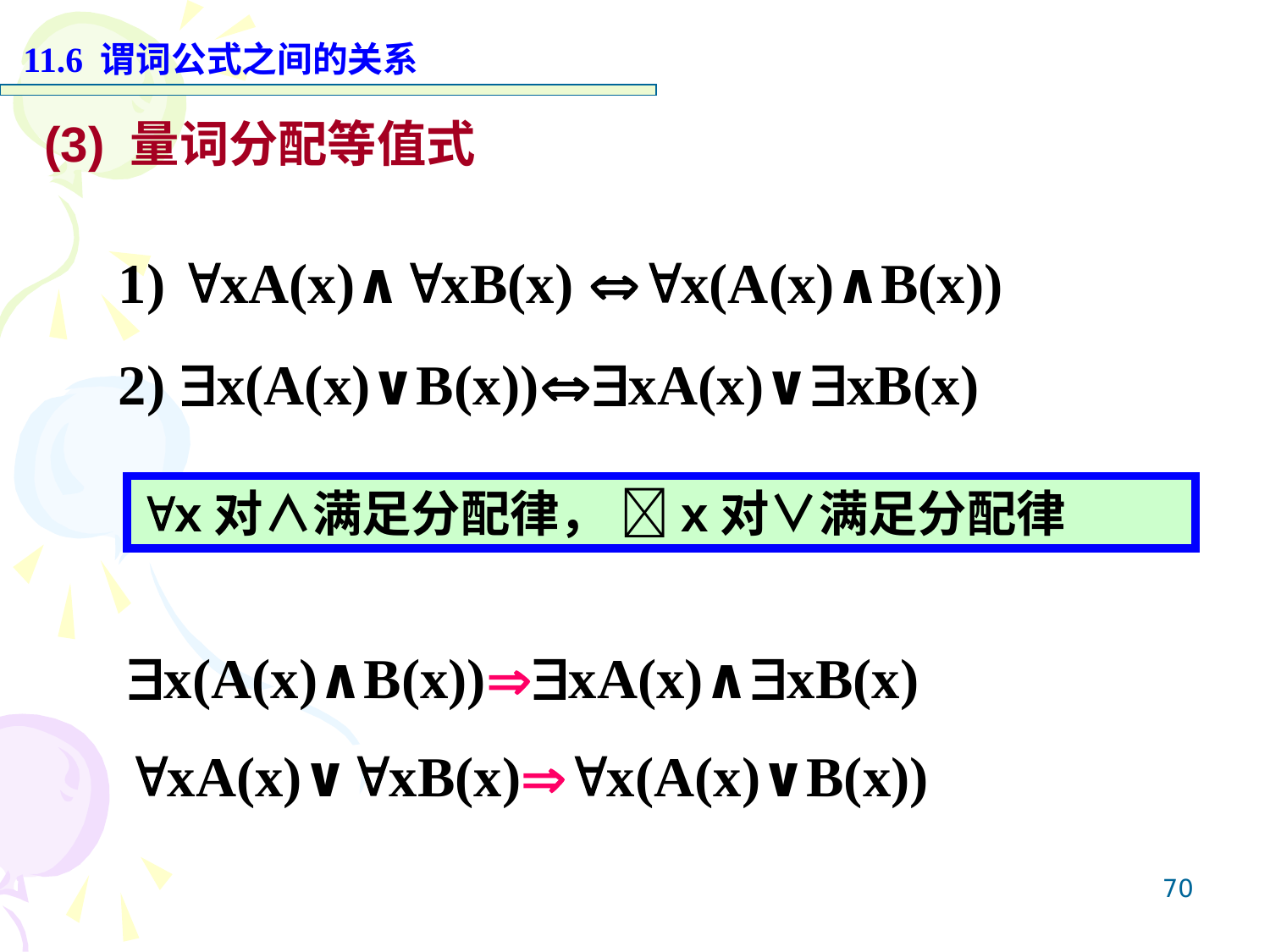

11.6 谓词公式之间的关系

(3) 量词分配等值式
1) ∀xA(x)∧∀xB(x) ⇔∀x(A(x)∧B(x))
2) ∃x(A(x)∨B(x))⇔∃xA(x)∨∃xB(x)
∀x对∧满足分配律， ∃x对∨满足分配律
∃x(A(x)∧B(x))⇒∃xA(x)∧∃xB(x)
∀xA(x)∨∀xB(x)⇒∀x(A(x)∨B(x))
70